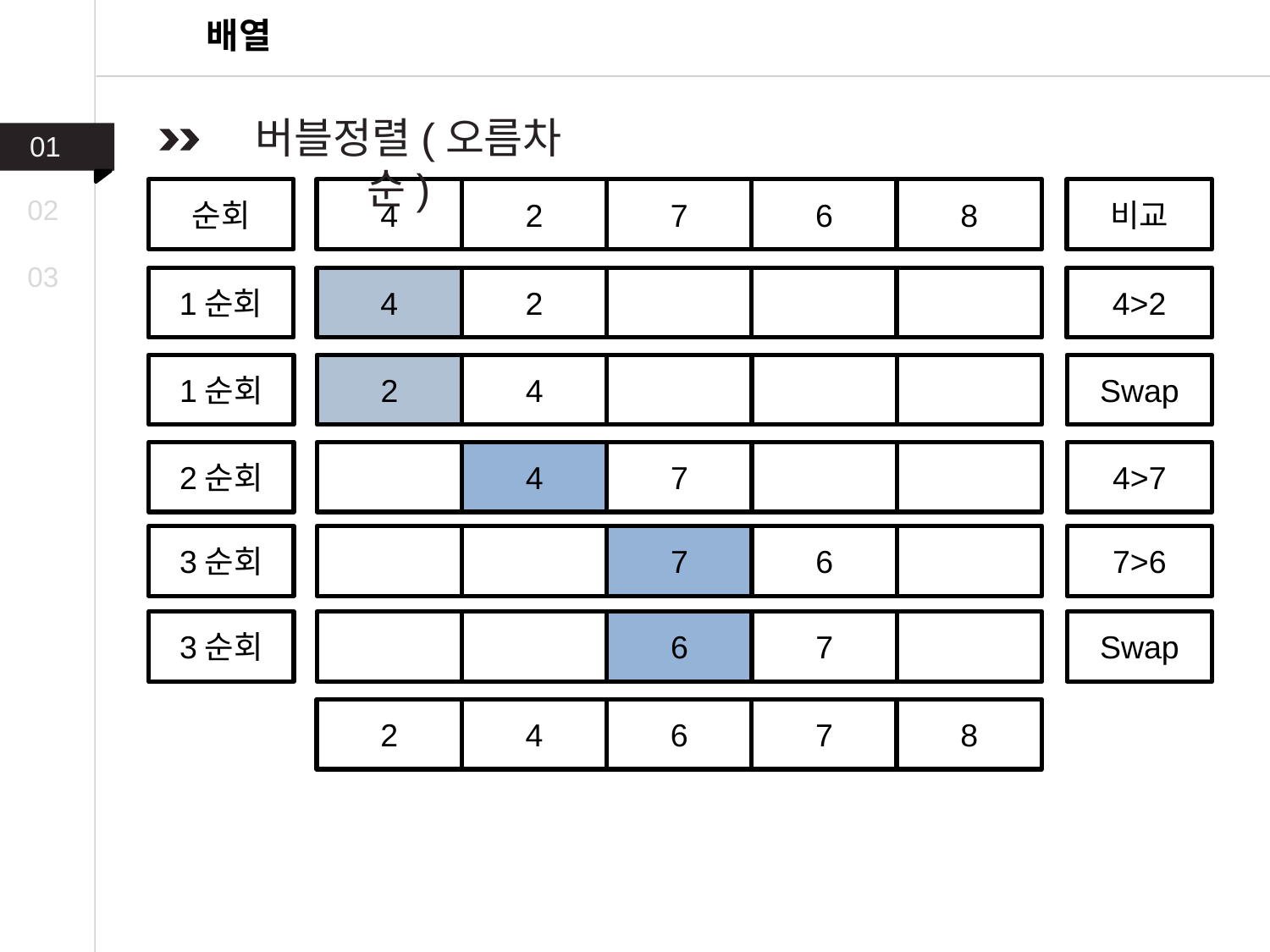

배열
 버블정렬(오름차순)
01

순회
4
2
7
6
8
비교
02
03
1순회
4
2

4>2
1순회
2
4

Swap
2순회

4
7

4>7
3순회

7
6

7>6
3순회

6
7

Swap
2
4
6
7
8